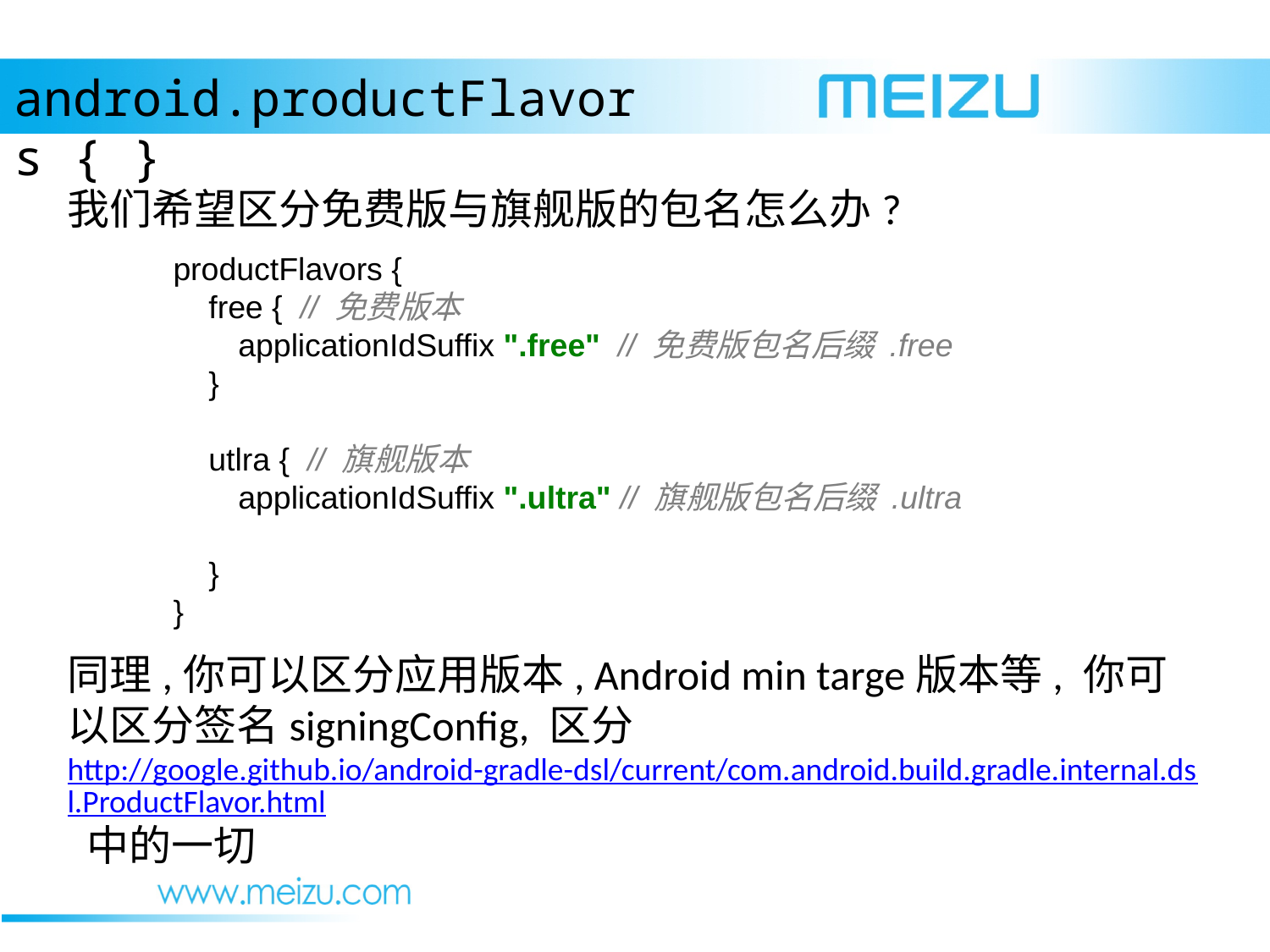

android.productFlavors { }
我们希望区分免费版与旗舰版的包名怎么办?
productFlavors {
    free {  // 免费版本
        applicationIdSuffix ".free"  // 免费版包名后缀 .free
    }
    utlra {  // 旗舰版本
        applicationIdSuffix ".ultra" // 旗舰版包名后缀 .ultra
    }
}
同理,你可以区分应用版本, Android min targe版本等, 你可以区分签名signingConfig, 区分http://google.github.io/android-gradle-dsl/current/com.android.build.gradle.internal.dsl.ProductFlavor.html 中的一切